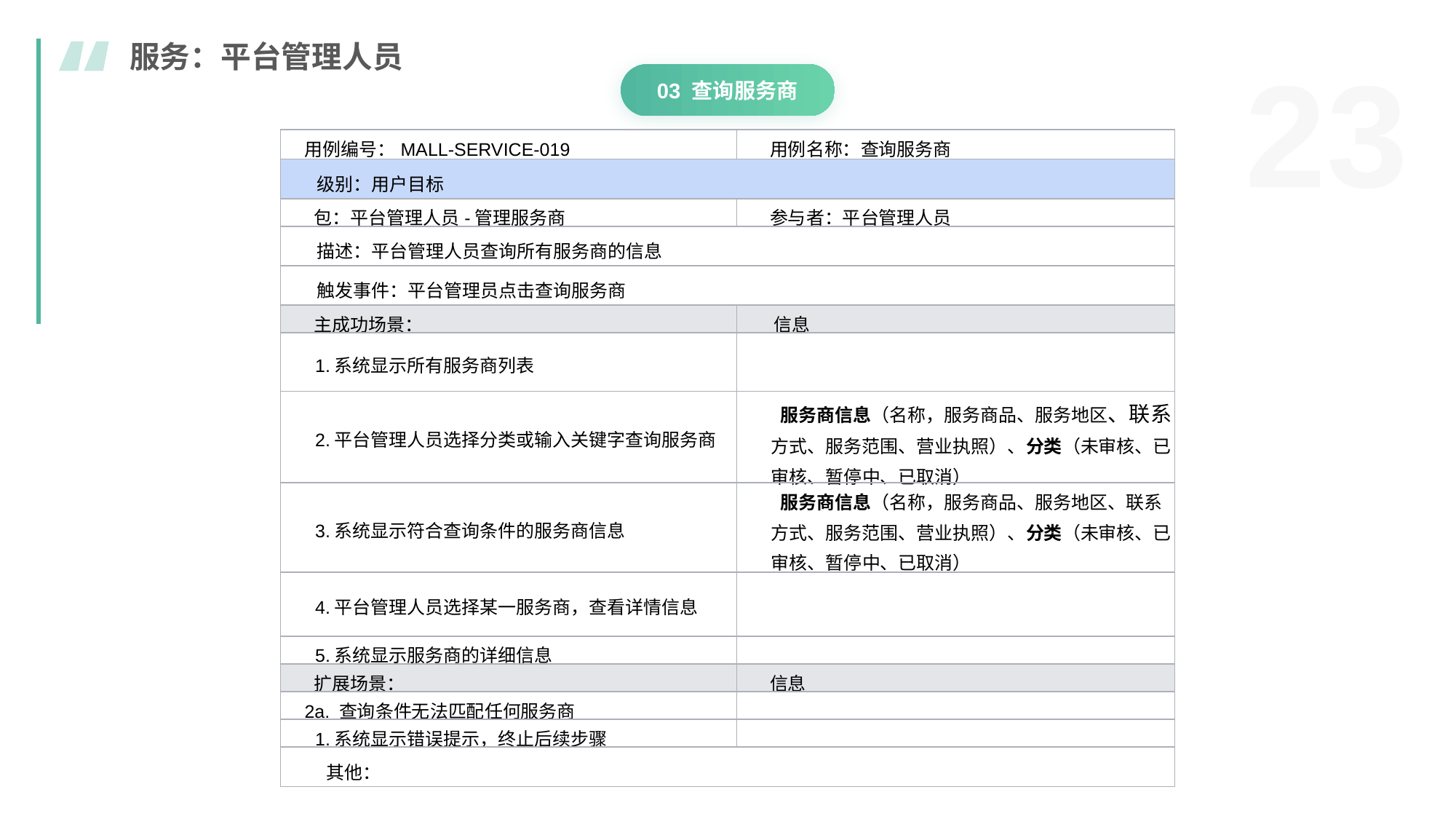

服务：平台管理人员

03 查询服务商
| 用例编号：MALL-SERVICE-019 | 用例名称：查询服务商 |
| --- | --- |
| 级别：用户目标 |  |
| 包：平台管理人员-管理服务商 | 参与者：平台管理人员 |
| 描述：平台管理人员查询所有服务商的信息 |  |
| 触发事件：平台管理员点击查询服务商 |  |
| 主成功场景： | 信息 |
| 1.系统显示所有服务商列表 |  |
| 2.平台管理人员选择分类或输入关键字查询服务商 | 服务商信息（名称，服务商品、服务地区、联系方式、服务范围、营业执照）、分类（未审核、已审核、暂停中、已取消） |
| 3.系统显示符合查询条件的服务商信息 | 服务商信息（名称，服务商品、服务地区、联系方式、服务范围、营业执照）、分类（未审核、已审核、暂停中、已取消） |
| 4.平台管理人员选择某一服务商，查看详情信息 |  |
| 5.系统显示服务商的详细信息 |  |
| 扩展场景： | 信息 |
| 2a. 查询条件无法匹配任何服务商 |  |
| 1.系统显示错误提示，终止后续步骤 |  |
| 其他： |  |